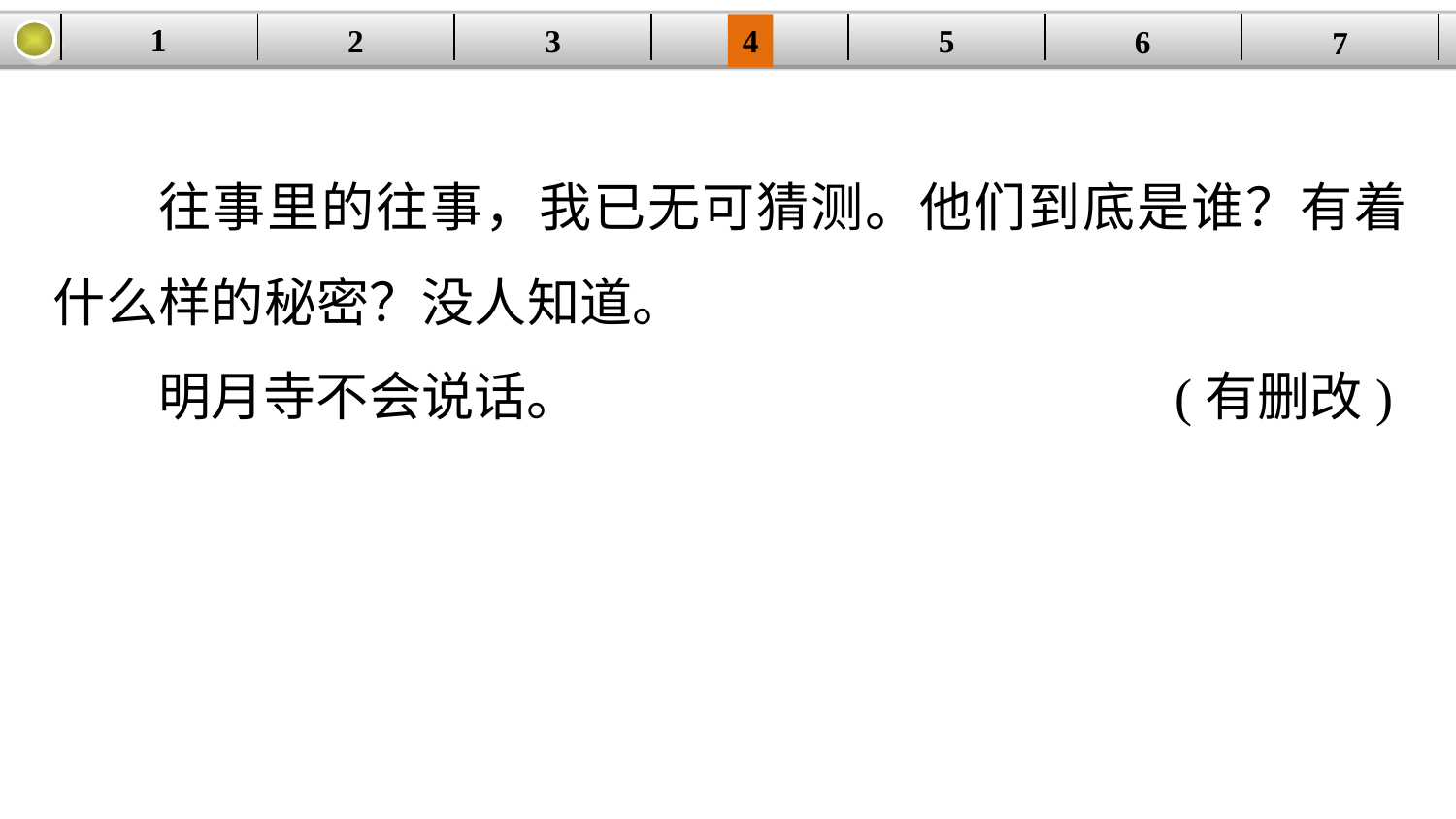

1
5
3
2
|  |  |  |  |  |  |  |
| --- | --- | --- | --- | --- | --- | --- |
4
6
7

往事里的往事，我已无可猜测。他们到底是谁？有着什么样的秘密？没人知道。
明月寺不会说话。                                                 (有删改)